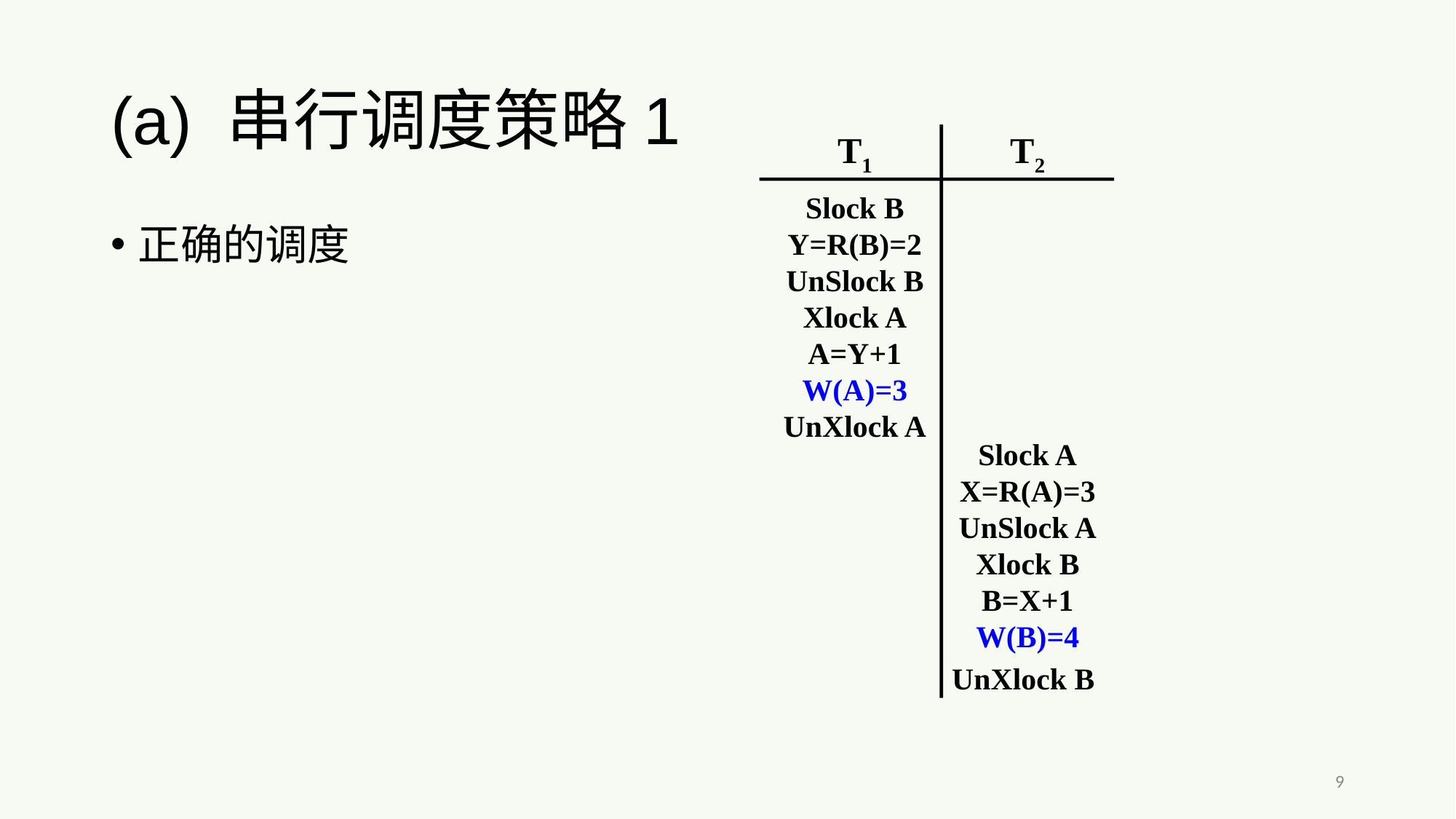

# (a) 串行调度策略1
T1

T2

Slock A
X=R(A)=3
UnSlock A
Xlock B
B=X+1
W(B)=4
UnXlock B
Slock B
Y=R(B)=2
UnSlock B
Xlock A
A=Y+1
W(A)=3
UnXlock A

正确的调度

9